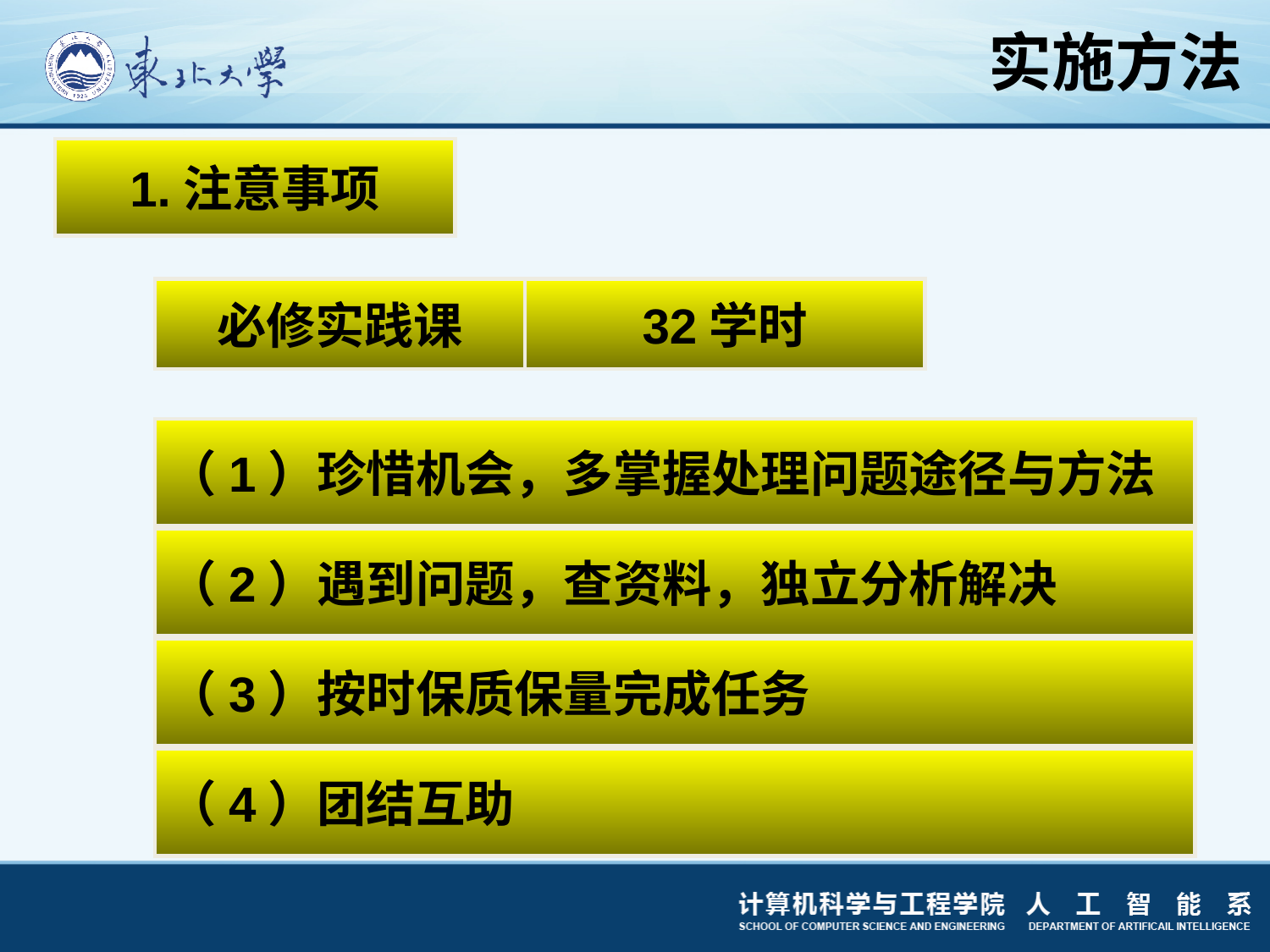

实施方法
1.注意事项
必修实践课
32学时
（1）珍惜机会，多掌握处理问题途径与方法
（2）遇到问题，查资料，独立分析解决
（3）按时保质保量完成任务
（4）团结互助